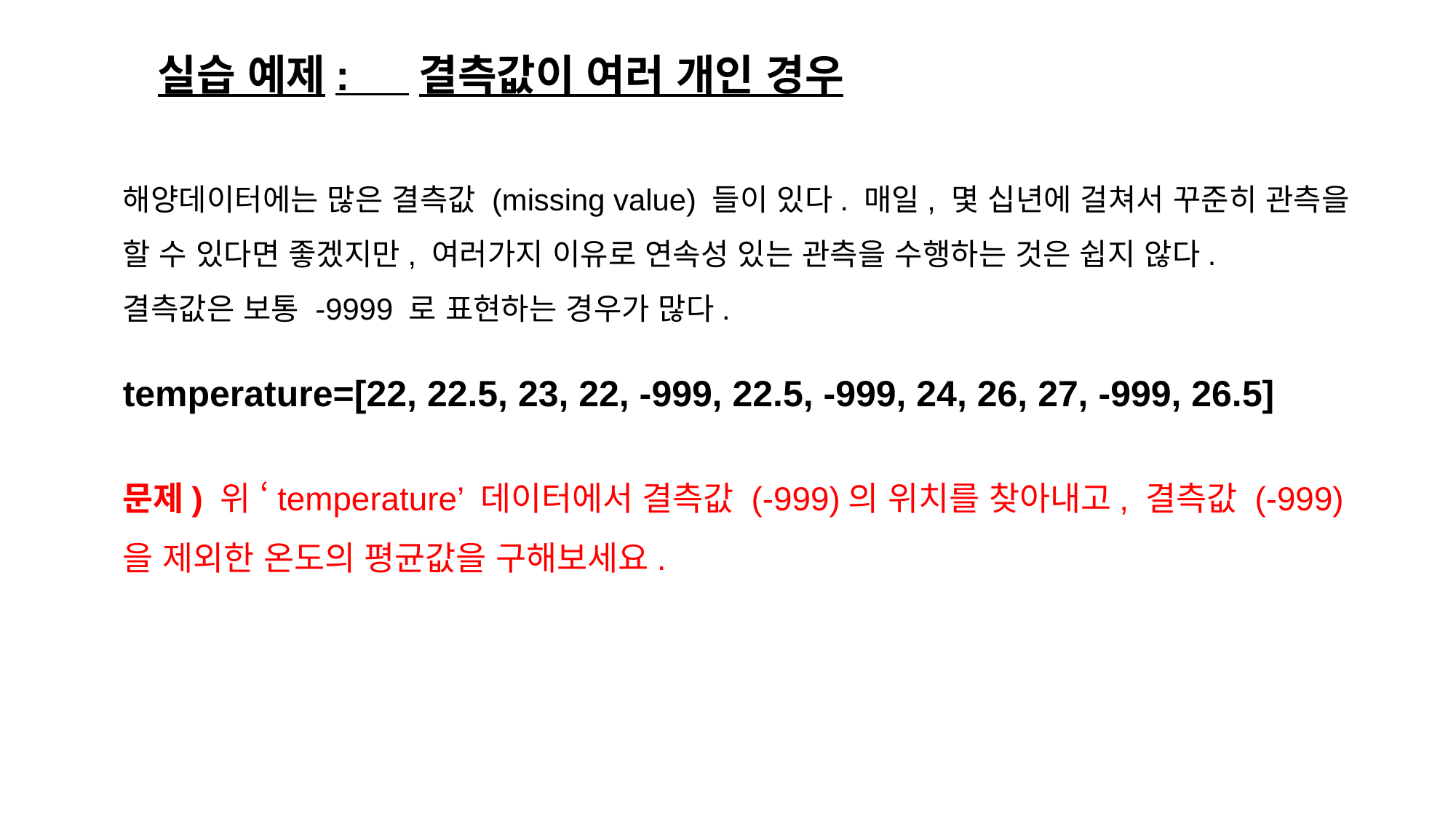

# 실습 예제:     결측값이 여러 개인 경우
해양데이터에는 많은 결측값 (missing value) 들이 있다. 매일, 몇 십년에 걸쳐서 꾸준히 관측을 할 수 있다면 좋겠지만, 여러가지 이유로 연속성 있는 관측을 수행하는 것은 쉽지 않다.
결측값은 보통 -9999 로 표현하는 경우가 많다.

temperature=[22, 22.5, 23, 22, -999, 22.5, -999, 24, 26, 27, -999, 26.5]

문제) 위 ‘temperature’ 데이터에서 결측값 (-999)의 위치를 찾아내고, 결측값 (-999) 을 제외한 온도의 평균값을 구해보세요.